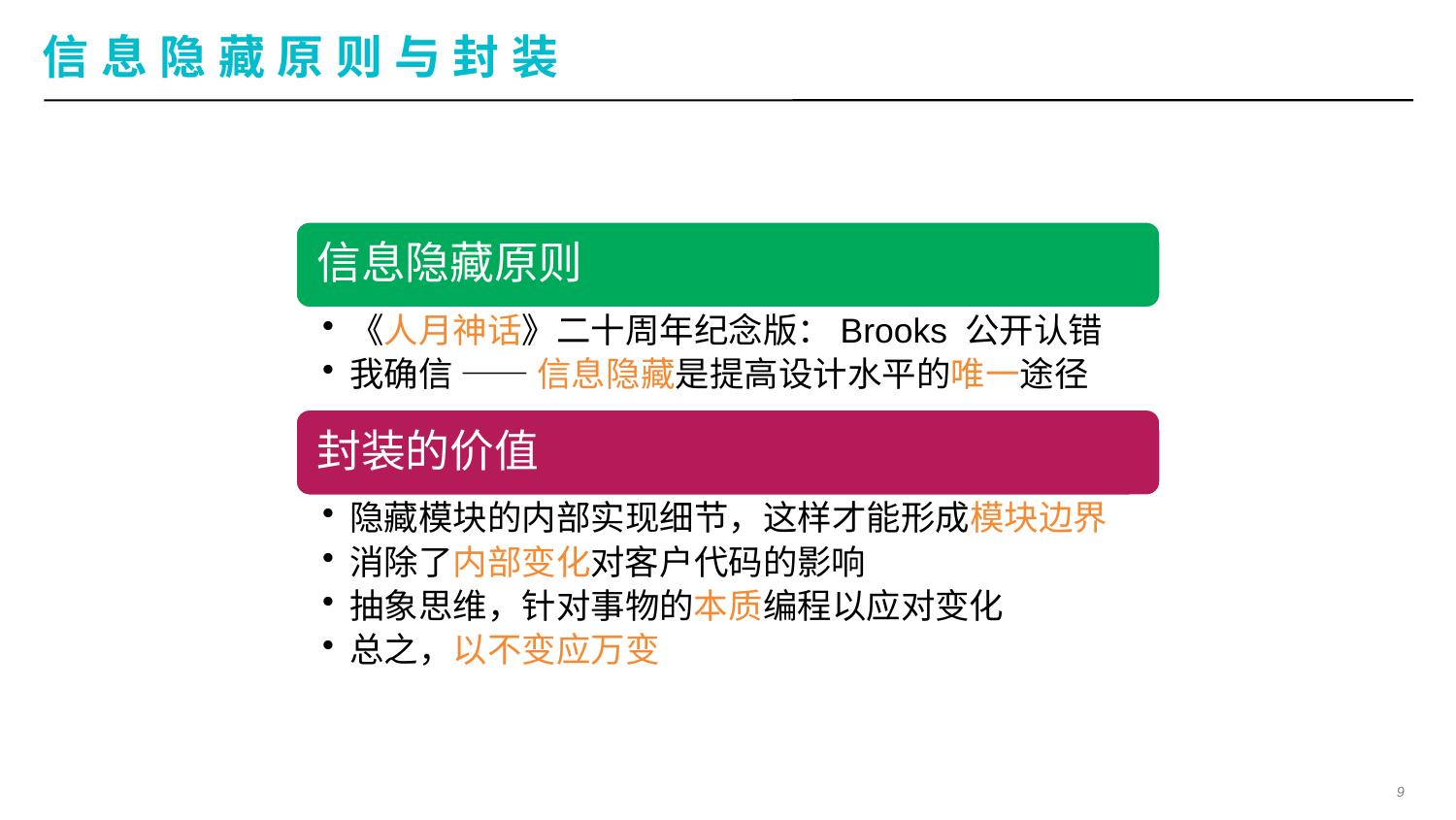

# 信息隐藏原则与封装
信息隐藏原则
《人月神话》二十周年纪念版：Brooks 公开认错
我确信 —— 信息隐藏是提高设计水平的唯一途径
封装的价值
隐藏模块的内部实现细节，这样才能形成模块边界
消除了内部变化对客户代码的影响
抽象思维，针对事物的本质编程以应对变化
总之，以不变应万变
9